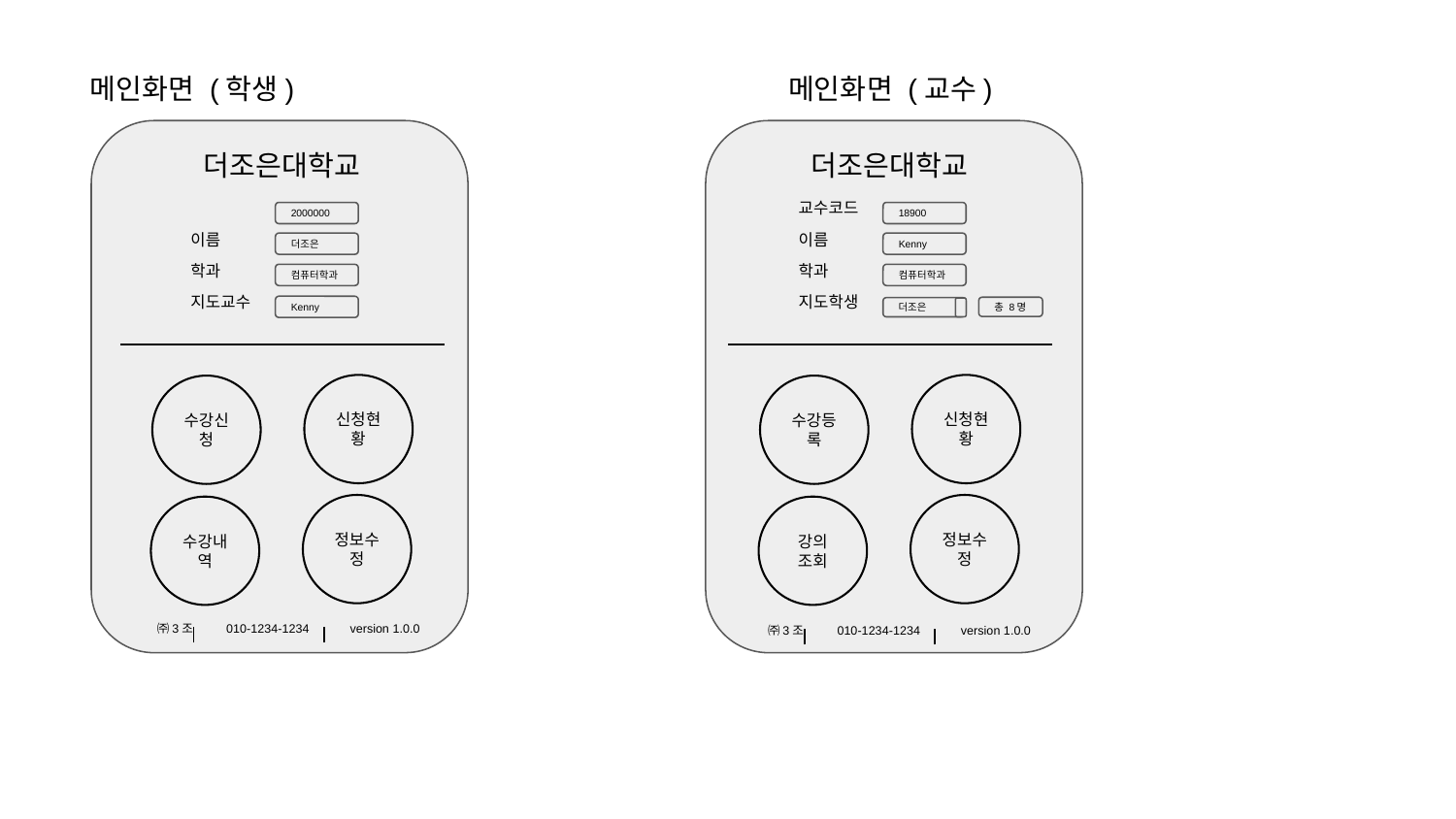

메인화면 (학생)
메인화면 (교수)

더조은대학교
더조은대학교
교수코드
2000000
18900
이름
이름
더조은
Kenny
학과
학과
컴퓨터학과
컴퓨터학과
지도교수
지도학생
Kenny
총 8명
더조은

신청현황
신청현황
수강신청
수강등록
정보수정
정보수정
수강내역
강의
조회
㈜3조         010-1234-1234            version 1.0.0
㈜3조         010-1234-1234            version 1.0.0